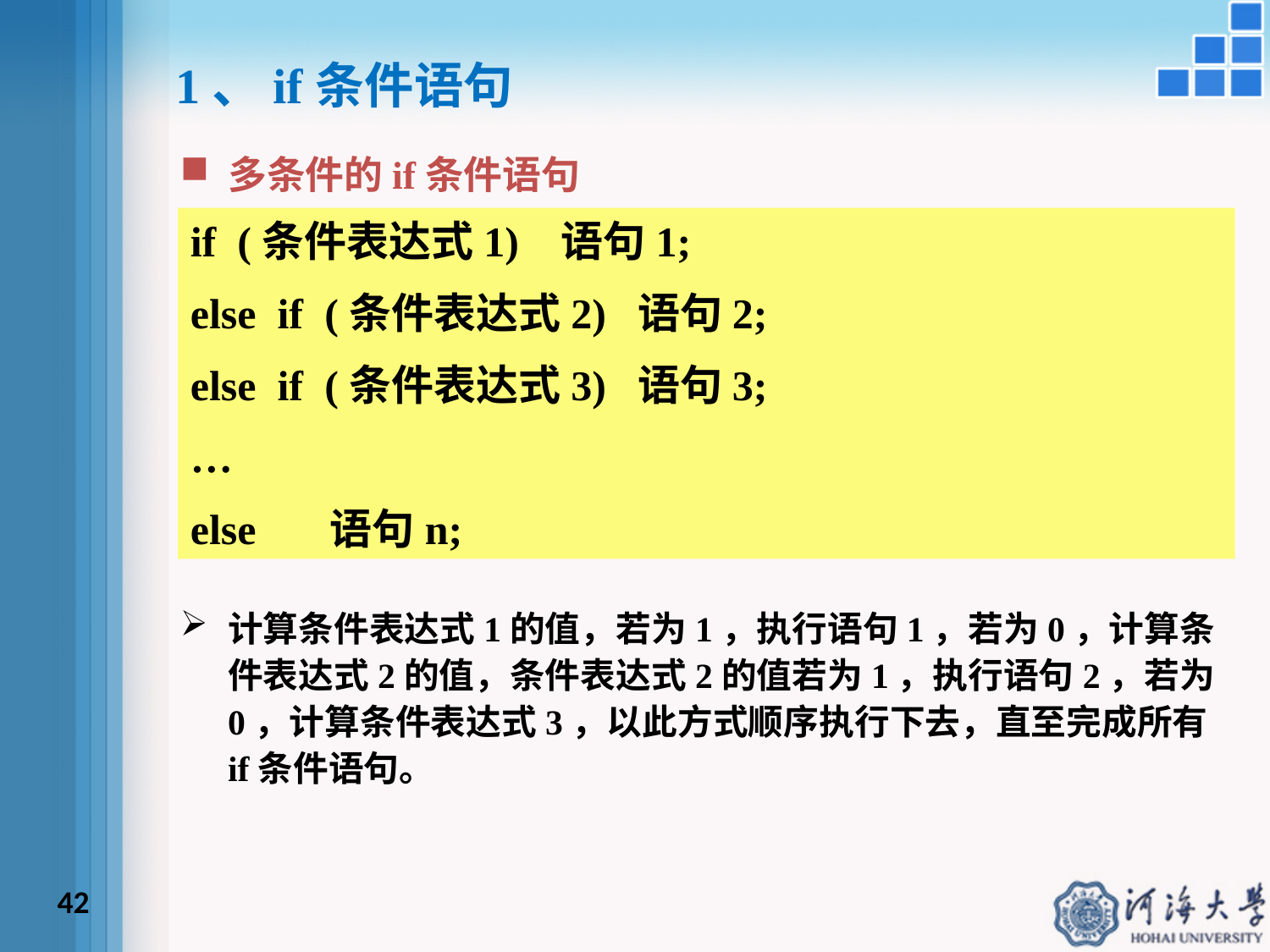

1、if条件语句
多条件的if条件语句
if  (条件表达式1)   语句1;
else  if  (条件表达式2)  语句2;
else  if  (条件表达式3)  语句3;
…
else      语句n;
计算条件表达式1的值，若为1，执行语句1，若为0，计算条件表达式2的值，条件表达式2的值若为1，执行语句2，若为0，计算条件表达式3，以此方式顺序执行下去，直至完成所有if条件语句。
42